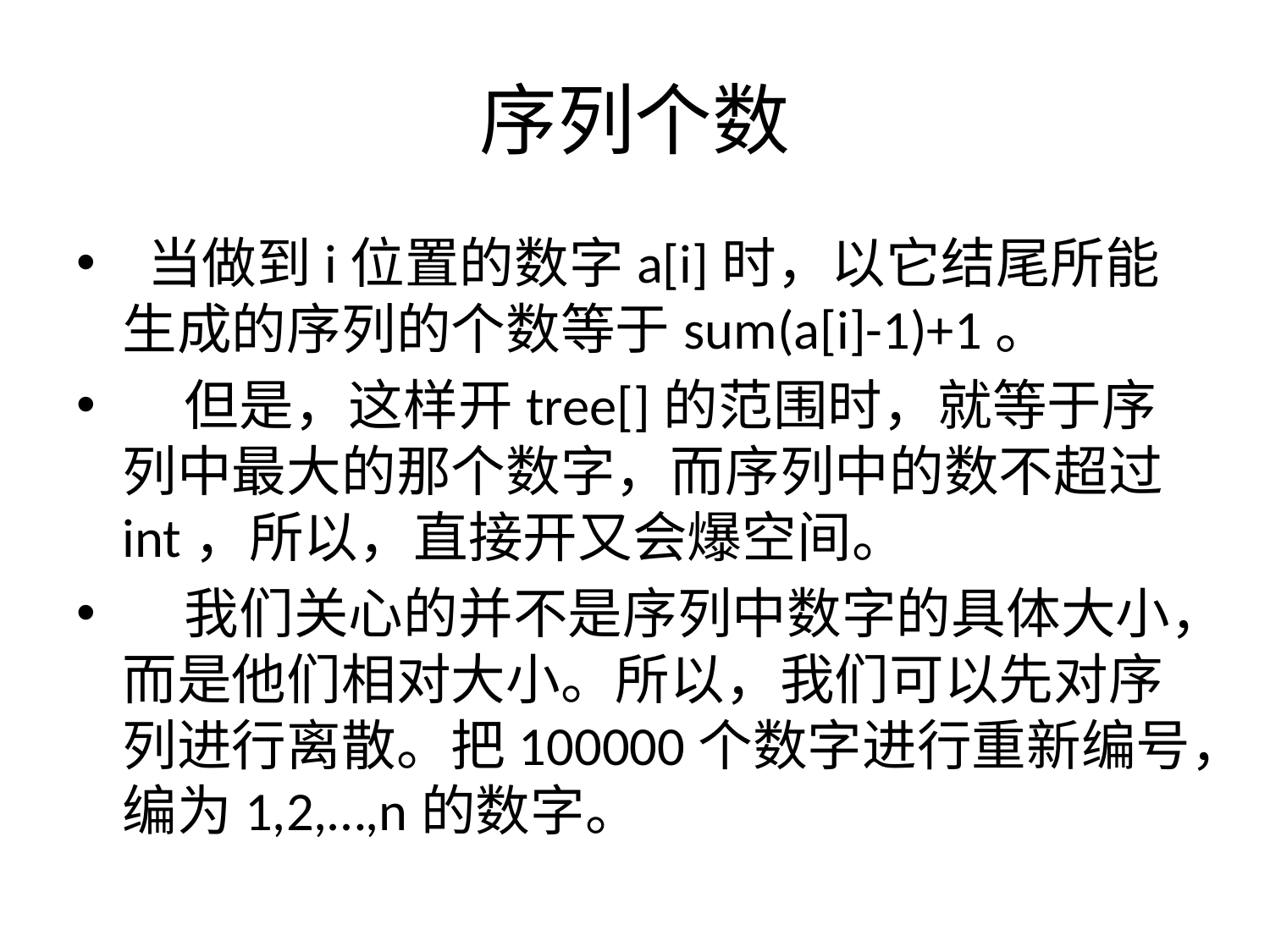

# 序列个数
 当做到i位置的数字a[i]时，以它结尾所能生成的序列的个数等于sum(a[i]-1)+1。
    但是，这样开tree[]的范围时，就等于序列中最大的那个数字，而序列中的数不超过int，所以，直接开又会爆空间。
    我们关心的并不是序列中数字的具体大小，而是他们相对大小。所以，我们可以先对序列进行离散。把100000个数字进行重新编号，编为1,2,…,n的数字。